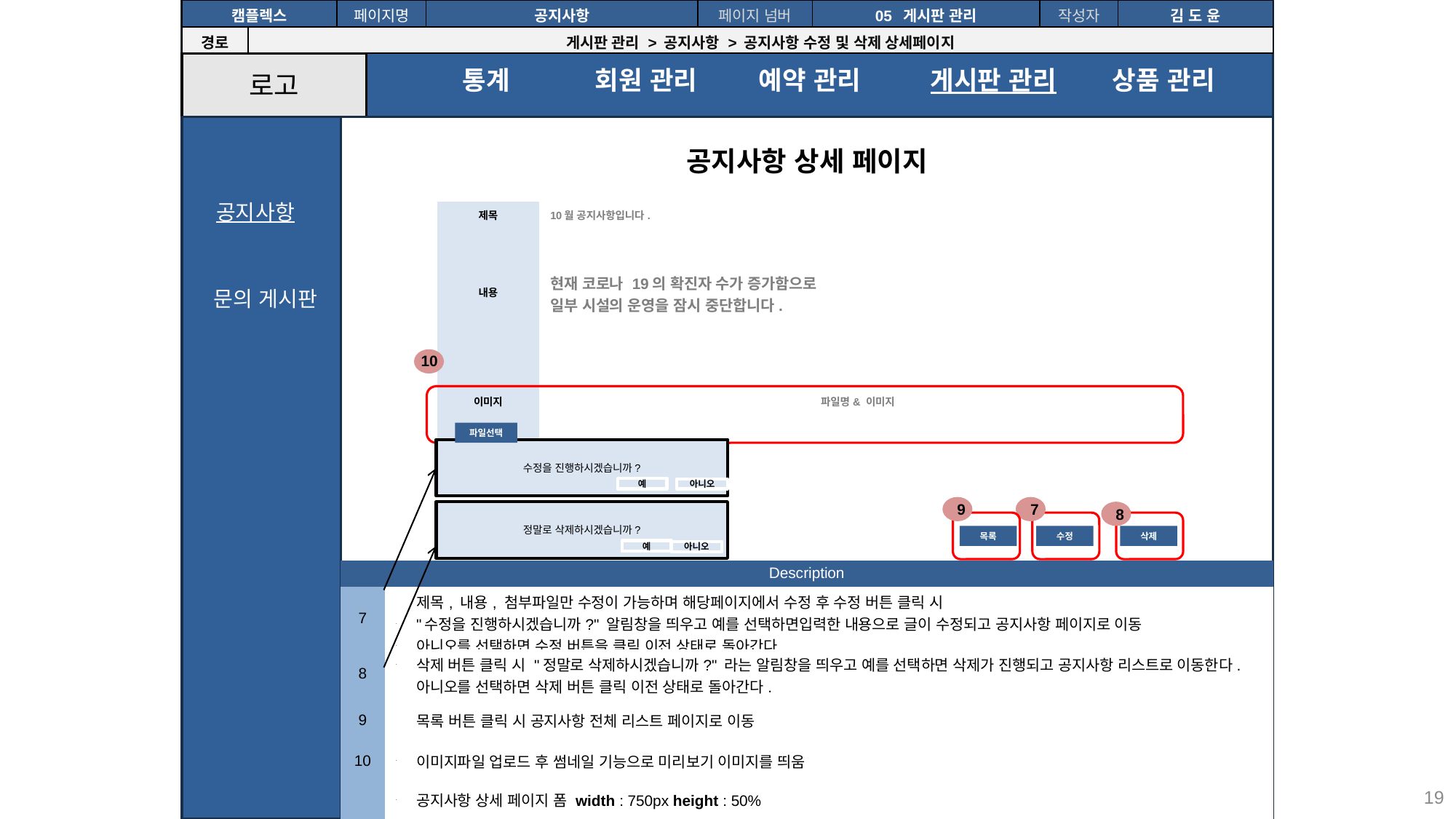

| 캠플렉스 |  | 페이지명 | 공지사항 | 페이지 넘버 | 05 게시판 관리 | 작성자 | 김 도 윤 |
| --- | --- | --- | --- | --- | --- | --- | --- |
| 경로 | 게시판 관리 > 공지사항 > 공지사항 수정 및 삭제 상세페이지 |  |  |  |  |  |  |
로고
통계
회원 관리
예약 관리
게시판 관리
상품 관리

공지사항 상세 페이지

공지사항
| 제목 | 10월 공지사항입니다. |
| --- | --- |
| 내용 | 현재 코로나 19의 확진자 수가 증가함으로 일부 시설의 운영을 잠시 중단합니다. |
| 이미지 | 파일명& 이미지 |
문의 게시판
10

파일선택
수정을 진행하시겠습니까?
예
아니오
9
7
정말로 삭제하시겠습니까?
예
아니오
8

목록
수정
삭제
| Description |  |
| --- | --- |
| 7 | 제목, 내용, 첨부파일만 수정이 가능하며 해당페이지에서 수정 후 수정 버튼 클릭 시 "수정을 진행하시겠습니까?" 알림창을 띄우고 예를 선택하면입력한 내용으로 글이 수정되고 공지사항 페이지로 이동 아니오를 선택하면 수정 버튼을 클릭 이전 상태로 돌아간다. |
| 8 | 삭제 버튼 클릭 시 "정말로 삭제하시겠습니까?" 라는 알림창을 띄우고 예를 선택하면 삭제가 진행되고 공지사항 리스트로 이동한다. 아니오를 선택하면 삭제 버튼 클릭 이전 상태로 돌아간다. |
| 9 | 목록 버튼 클릭 시 공지사항 전체 리스트 페이지로 이동 |
| 10 | 이미지파일 업로드 후 썸네일 기능으로 미리보기 이미지를 띄움 |
|  | 공지사항 상세 페이지 폼 width : 750px height : 50% |
19